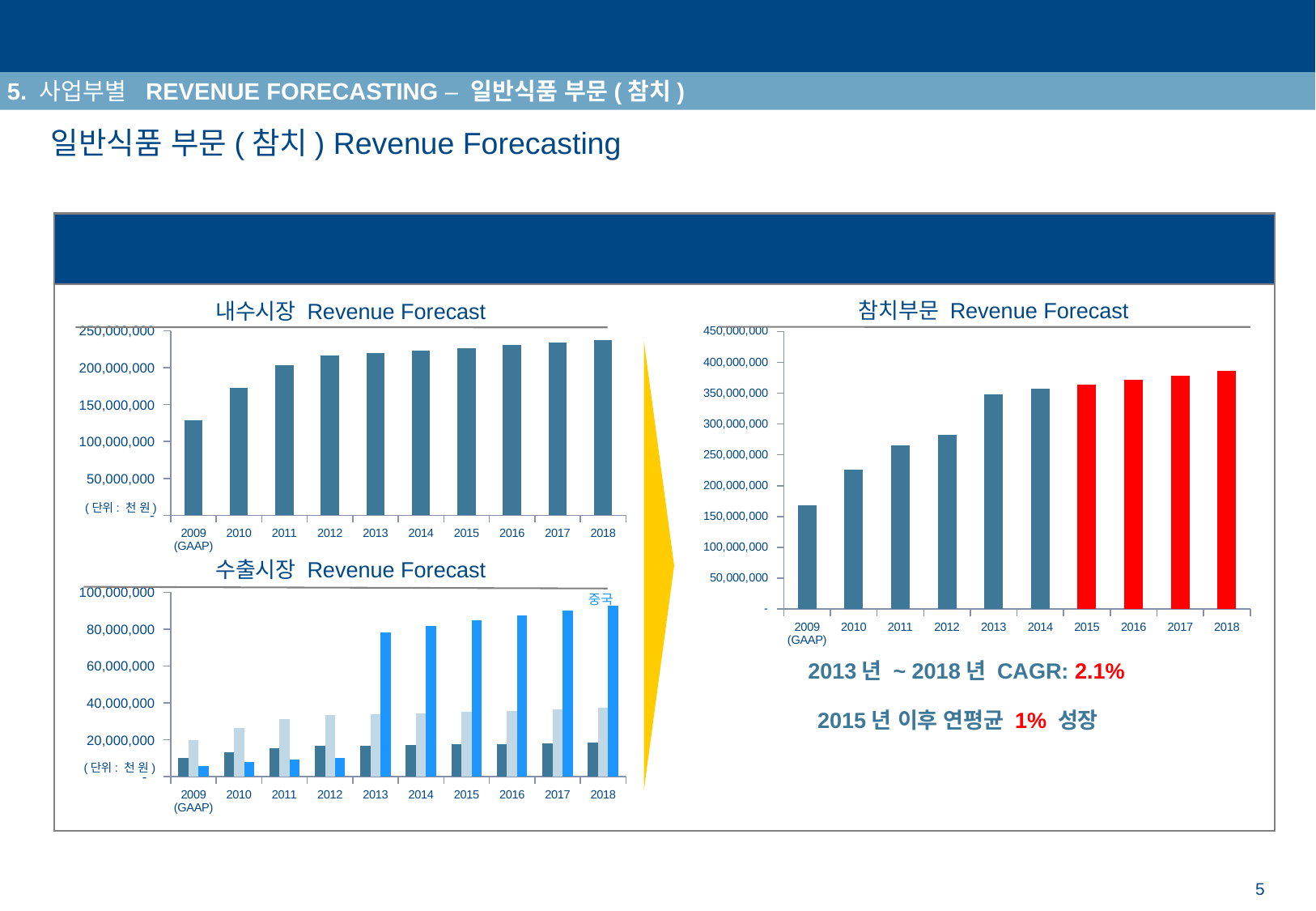

연도별 매출 추정
설명
5. 사업부별  REVENUE FORECASTING – 일반식품 부문(참치)

일반식품 부문(참치) Revenue Forecasting

참치부문 Revenue Forecast
내수시장 Revenue Forecast

### Chart

| Category | 내수 |
|---|---|
| 2009 (GAAP) | 129060188.01000002 |
| 2010 | 172739803.34 |
| 2011 | 203221843.23999998 |
| 2012 | 216168217.46000004 |
| 2013 | 219626908.93936005 |
| 2014 | 223140939.4823898 |
| 2015 | 226711194.514108 |
| 2016 | 230338573.62633386 |
| 2017 | 234023990.80435514 |
| 2018 | 237768374.65722483 |

### Chart

| Category | 합계 |
|---|---|
| 2009 (GAAP) | 168771015.09 |
| 2010 | 225890512.06 |
| 2011 | 265751641.16000003 |
| 2012 | 282681515.14000016 |
| 2013 | 348336921.3967799 |
| 2014 | 356654689.4830367 |
| 2015 | 364173001.39247674 |
| 2016 | 371363564.07247174 |
| 2017 | 378743984.49063504 |
| 2018 | 386283506.7513864 |

(단위: 천 원)
수출시장 Revenue Forecast

### Chart

| Category | 일본 | 미국 | 중국 |
|---|---|---|---|
| 2009 (GAAP) | 9927706.769999996 | 19855413.54 | 5956624.062000001 |
| 2010 | 13287677.18 | 26575354.36 | 7972606.308 |
| 2011 | 15632449.48 | 31264898.959999997 | 9379469.688000001 |
| 2012 | 16628324.42 | 33256648.84 | 9976994.652 |
| 2013 | 16877749.2863 | 33855268.51912 | 77976994.65199997 |
| 2014 | 17130915.52559449 | 34464663.35246413 | 81918171.1225882 |
| 2015 | 17473533.836106405 | 35085027.29280852 | 84903245.7494539 |
| 2016 | 17823004.512828518 | 35751642.81137185 | 87450343.12193753 |
| 2017 | 18179464.603085086 | 36466675.66759931 | 90073853.41559565 |
| 2018 | 18543053.89514679 | 37196009.1809513 | 92776069.01806355 |
2013년 ~ 2018년 CAGR: 2.1%
2015년 이후 연평균 1% 성장
(단위: 천 원)